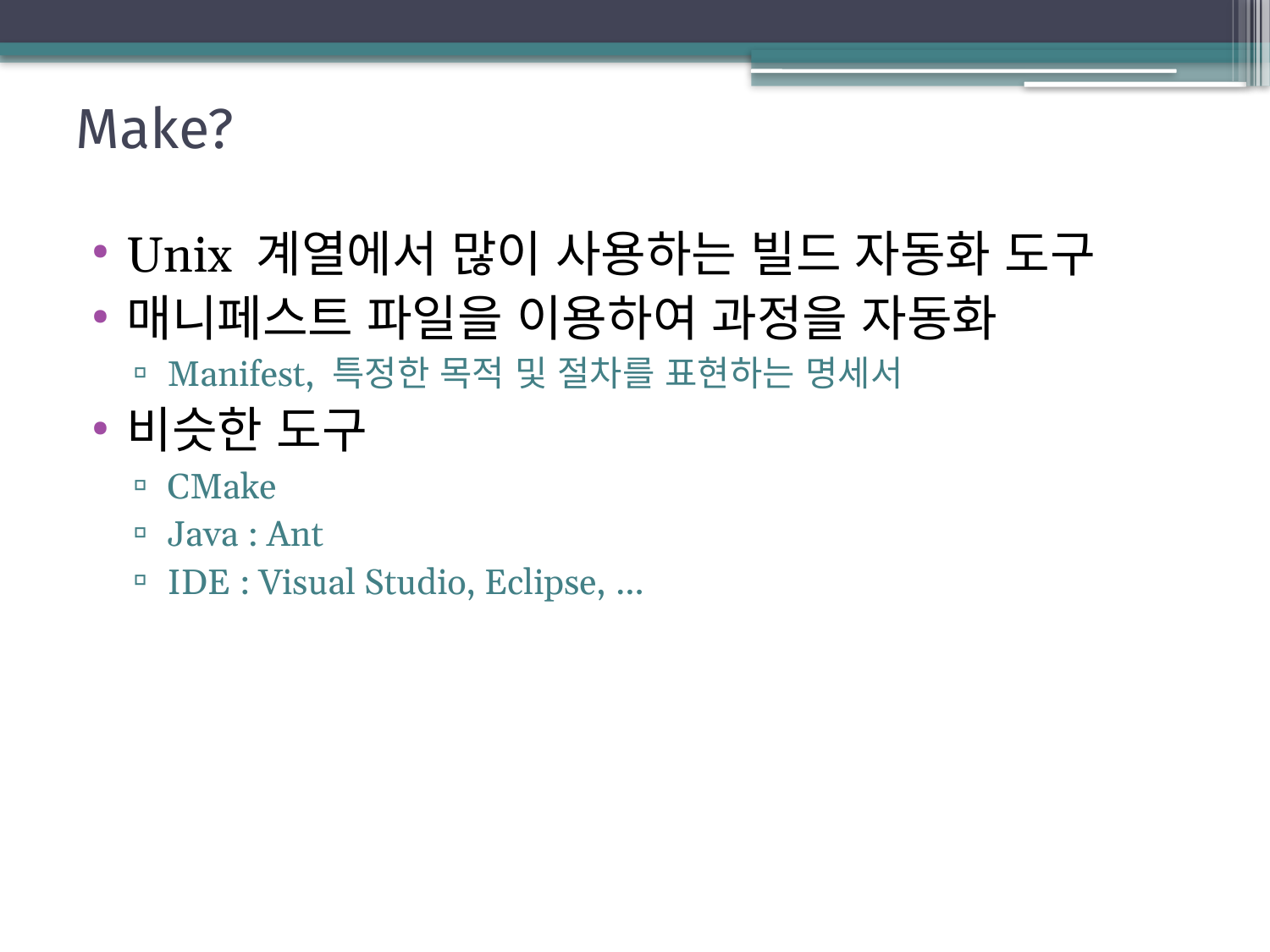

# Make?
Unix 계열에서 많이 사용하는 빌드 자동화 도구
매니페스트 파일을 이용하여 과정을 자동화
Manifest, 특정한 목적 및 절차를 표현하는 명세서
비슷한 도구
CMake
Java : Ant
IDE : Visual Studio, Eclipse, …